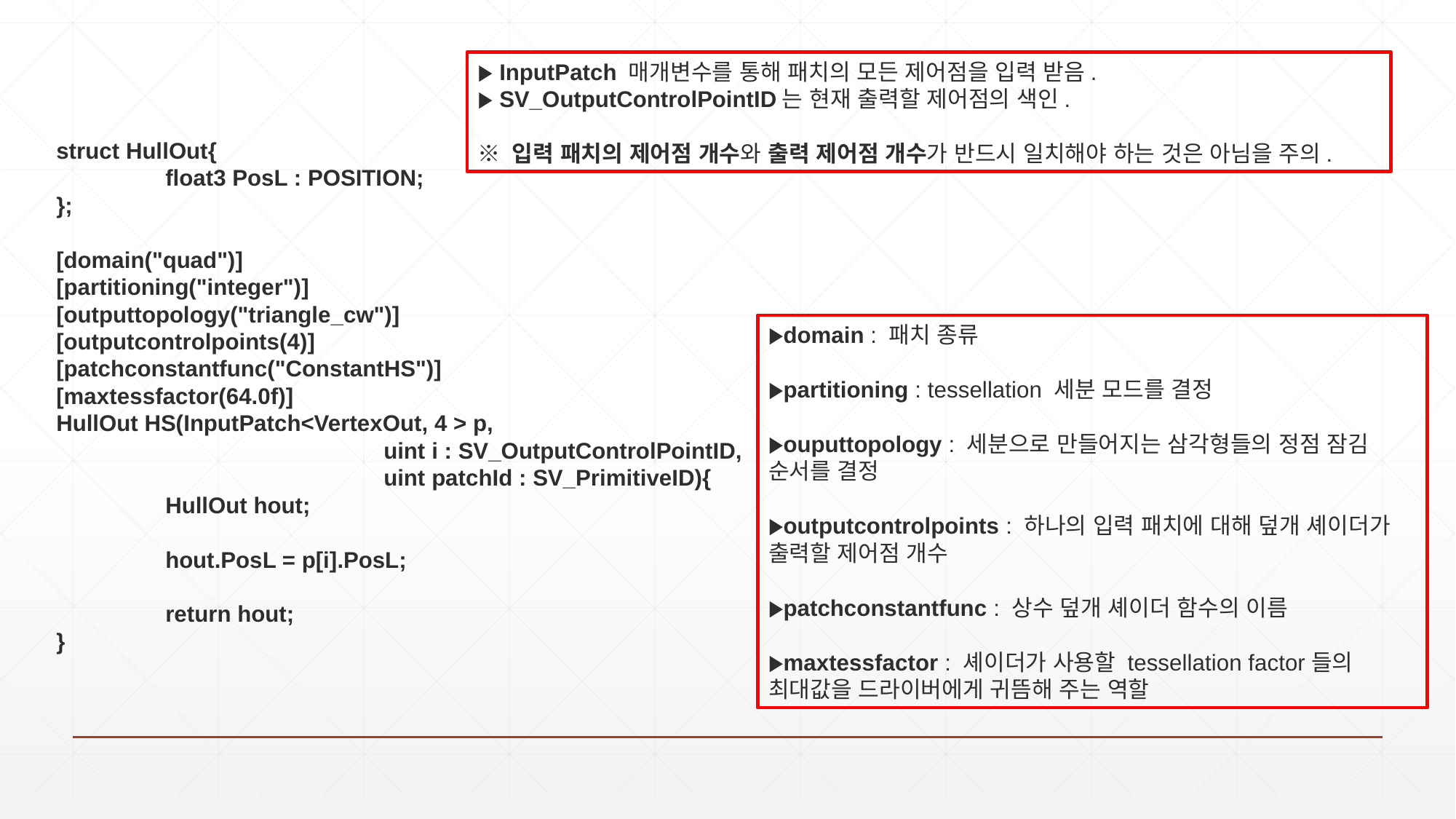

▶ InputPatch 매개변수를 통해 패치의 모든 제어점을 입력 받음.
▶ SV_OutputControlPointID는 현재 출력할 제어점의 색인.

※ 입력 패치의 제어점 개수와 출력 제어점 개수가 반드시 일치해야 하는 것은 아님을 주의.
struct HullOut{
	float3 PosL : POSITION;
};

[domain("quad")]
[partitioning("integer")]
[outputtopology("triangle_cw")]
[outputcontrolpoints(4)]
[patchconstantfunc("ConstantHS")]
[maxtessfactor(64.0f)]
HullOut HS(InputPatch<VertexOut, 4 > p,
			uint i : SV_OutputControlPointID,
			uint patchId : SV_PrimitiveID){
	HullOut hout;

	hout.PosL = p[i].PosL;

	return hout;
}
▶domain : 패치 종류

▶partitioning : tessellation 세분 모드를 결정

▶ouputtopology : 세분으로 만들어지는 삼각형들의 정점 잠김 순서를 결정

▶outputcontrolpoints : 하나의 입력 패치에 대해 덮개 셰이더가 출력할 제어점 개수

▶patchconstantfunc : 상수 덮개 셰이더 함수의 이름

▶maxtessfactor : 셰이더가 사용할 tessellation factor들의 최대값을 드라이버에게 귀뜸해 주는 역할